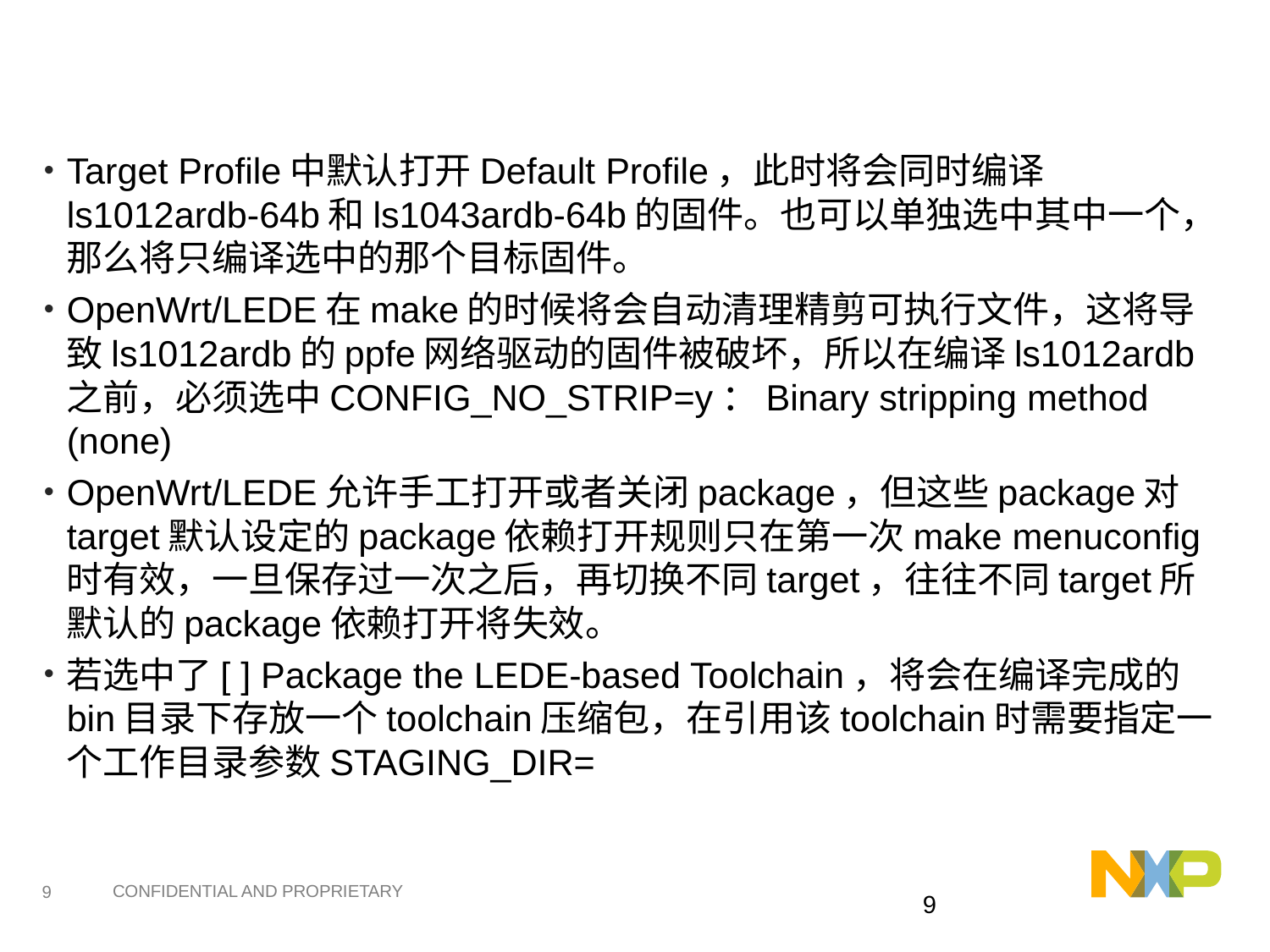

#
Target Profile中默认打开Default Profile，此时将会同时编译ls1012ardb-64b和ls1043ardb-64b的固件。也可以单独选中其中一个，那么将只编译选中的那个目标固件。
OpenWrt/LEDE在make的时候将会自动清理精剪可执行文件，这将导致ls1012ardb的ppfe网络驱动的固件被破坏，所以在编译ls1012ardb之前，必须选中CONFIG_NO_STRIP=y：Binary stripping method (none)
OpenWrt/LEDE允许手工打开或者关闭package，但这些package对target默认设定的package依赖打开规则只在第一次make menuconfig时有效，一旦保存过一次之后，再切换不同target，往往不同target所默认的package依赖打开将失效。
若选中了[ ] Package the LEDE-based Toolchain，将会在编译完成的bin目录下存放一个toolchain压缩包，在引用该toolchain时需要指定一个工作目录参数STAGING_DIR=
9